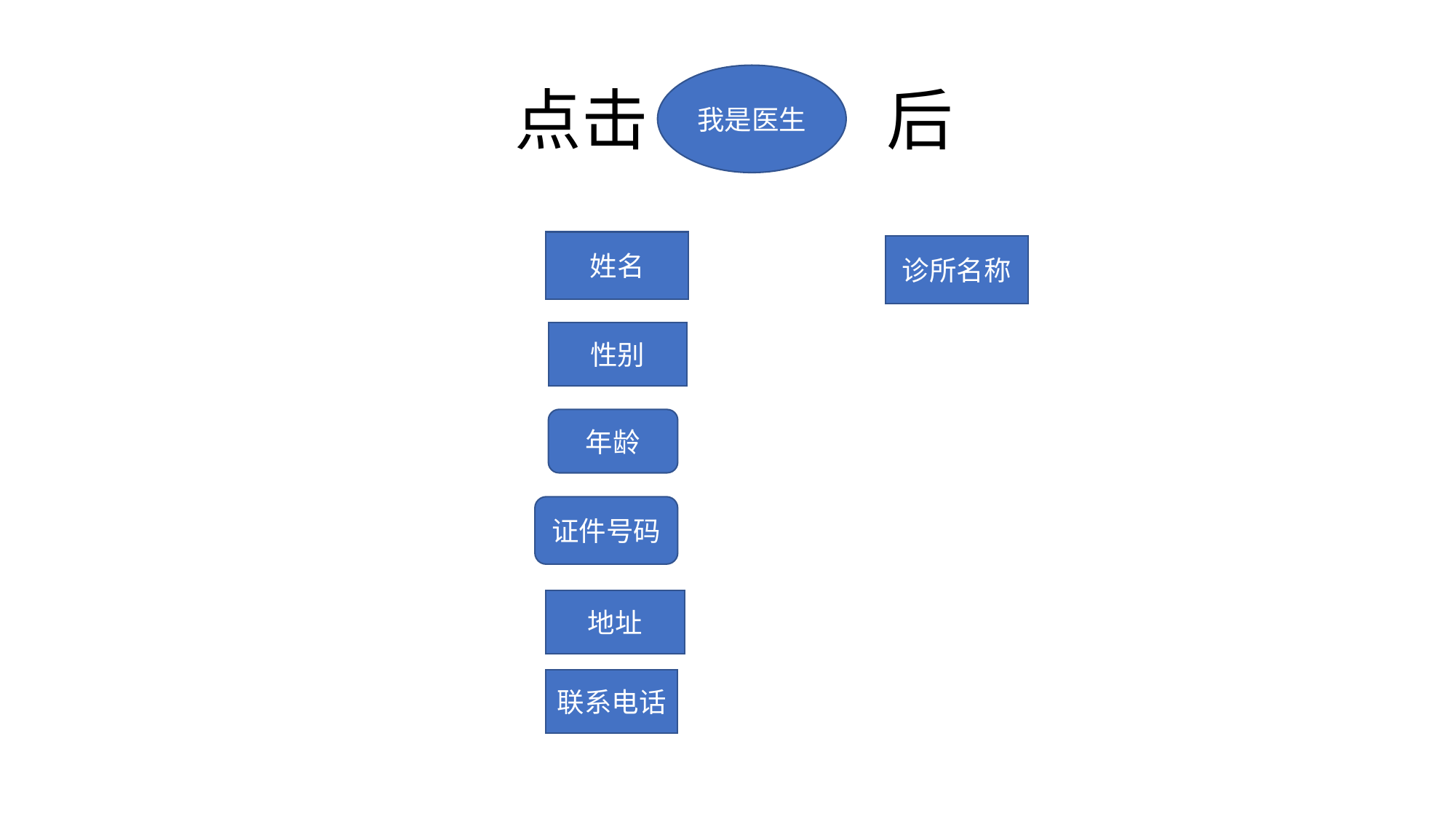

# 点击                后
我是医生

姓名
诊所名称
性别
年龄
证件号码
地址
联系电话